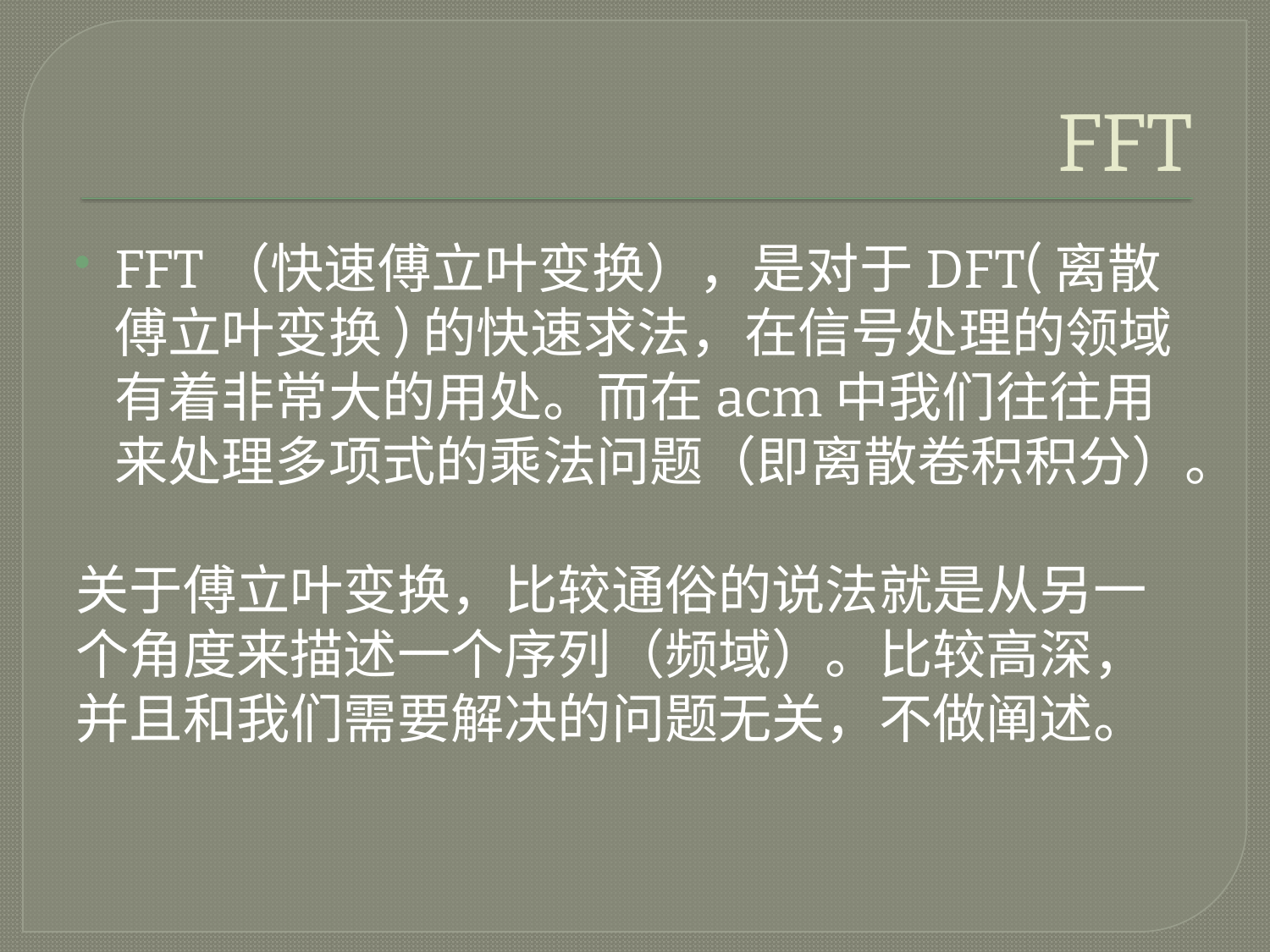

# FFT
FFT（快速傅立叶变换），是对于DFT(离散傅立叶变换)的快速求法，在信号处理的领域有着非常大的用处。而在acm中我们往往用来处理多项式的乘法问题（即离散卷积积分）。

关于傅立叶变换，比较通俗的说法就是从另一个角度来描述一个序列（频域）。比较高深，并且和我们需要解决的问题无关，不做阐述。